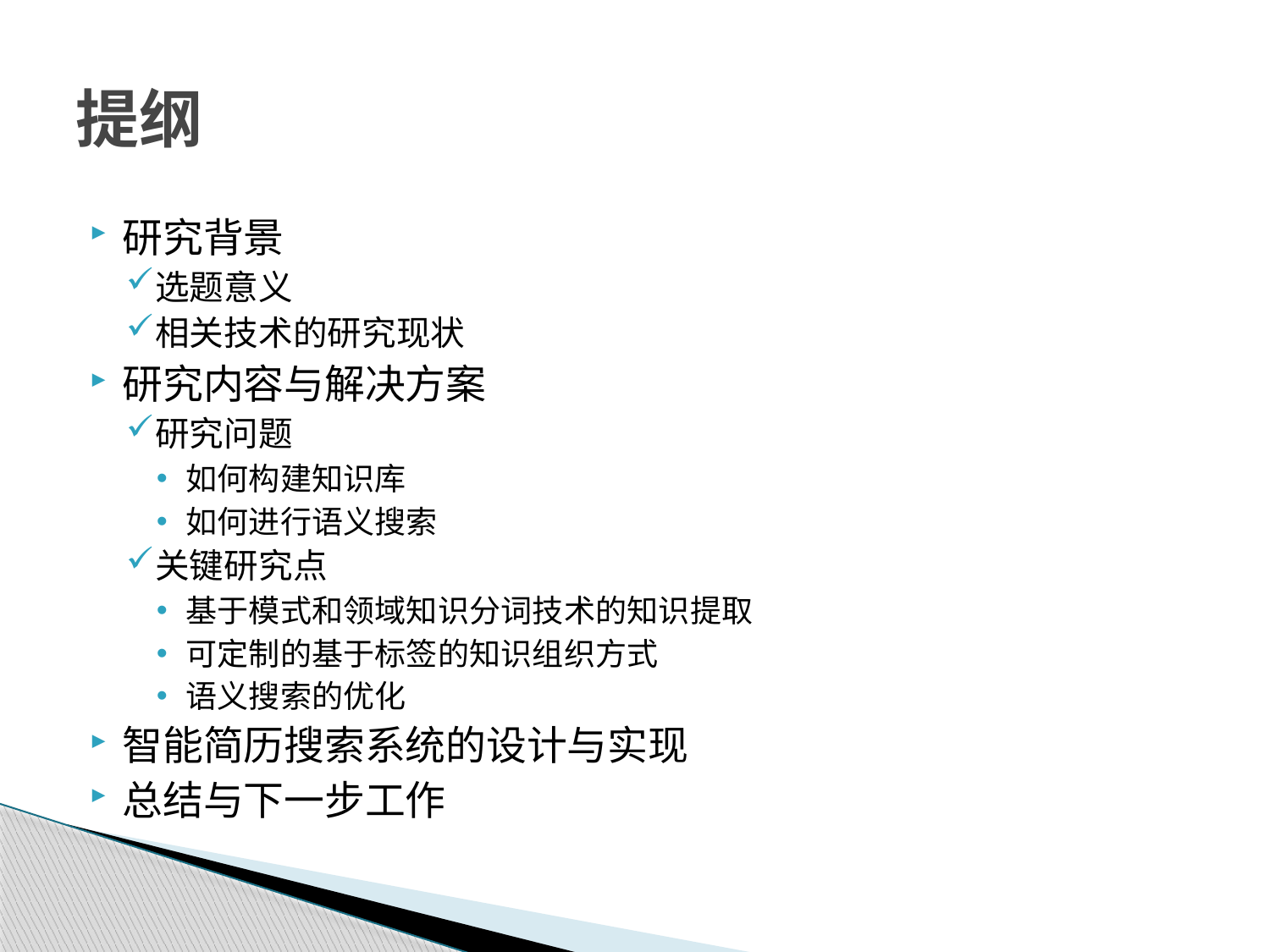

# 提纲
研究背景
选题意义
相关技术的研究现状
研究内容与解决方案
研究问题
如何构建知识库
如何进行语义搜索
关键研究点
基于模式和领域知识分词技术的知识提取
可定制的基于标签的知识组织方式
语义搜索的优化
智能简历搜索系统的设计与实现
总结与下一步工作